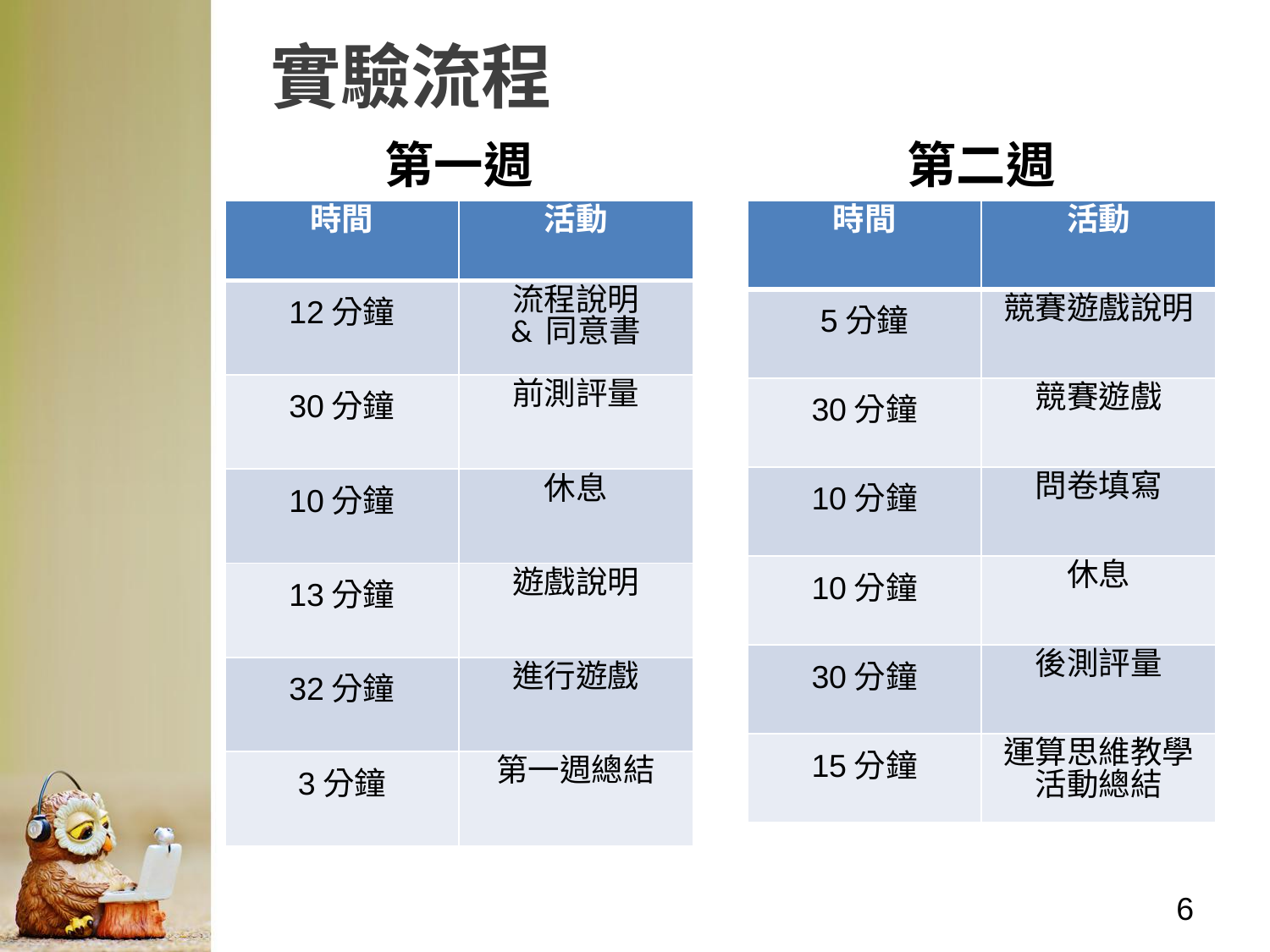

# 實驗流程
第一週
第二週
| 時間 | 活動 |
| --- | --- |
| 12分鐘 | 流程說明 & 同意書 |
| 30分鐘 | 前測評量 |
| 10分鐘 | 休息 |
| 13分鐘 | 遊戲說明 |
| 32分鐘 | 進行遊戲 |
| 3分鐘 | 第一週總結 |
| 時間 | 活動 |
| --- | --- |
| 5分鐘 | 競賽遊戲說明 |
| 30分鐘 | 競賽遊戲 |
| 10分鐘 | 問卷填寫 |
| 10分鐘 | 休息 |
| 30分鐘 | 後測評量 |
| 15分鐘 | 運算思維教學 活動總結 |
6